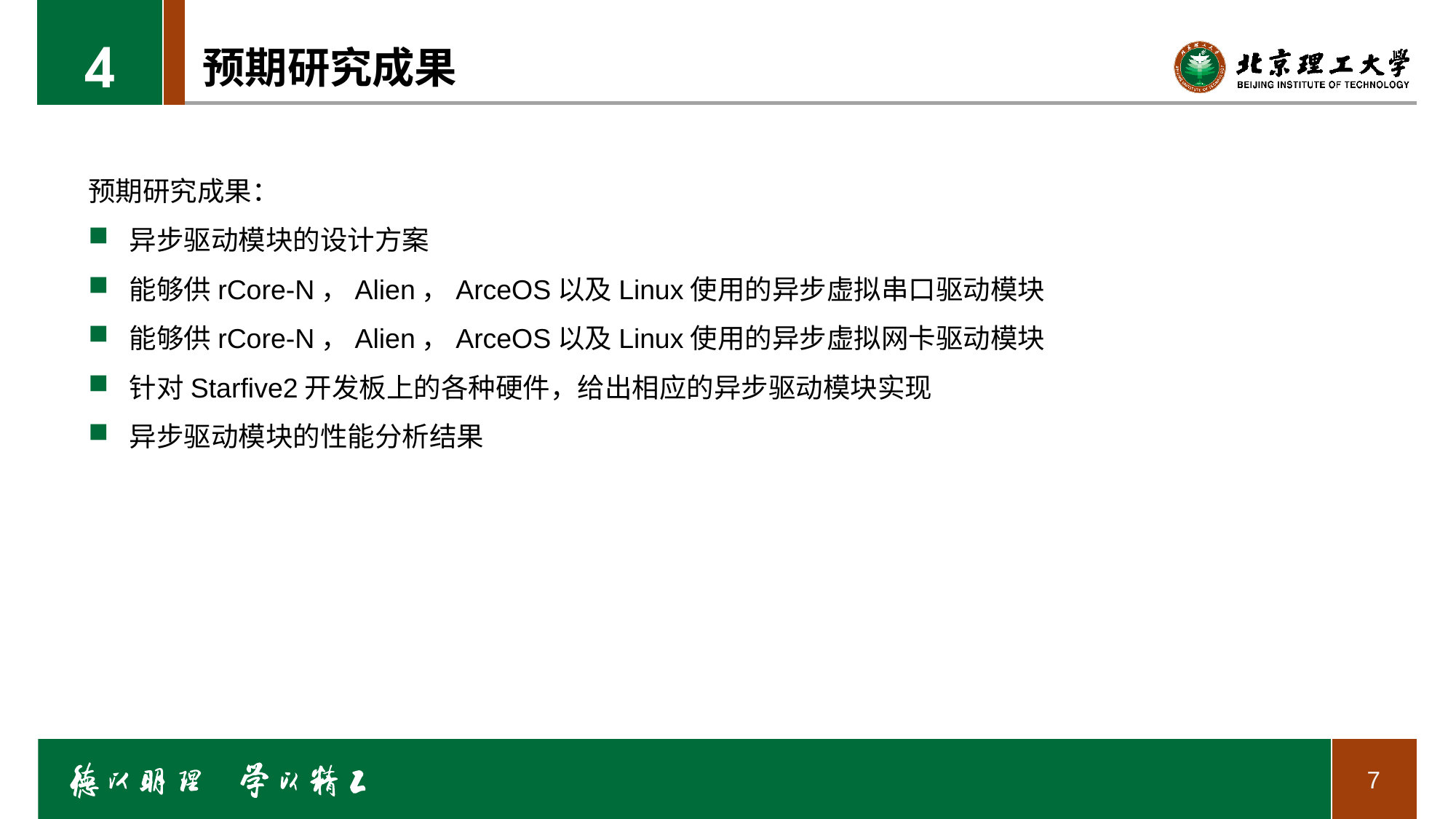

4
# 预期研究成果
预期研究成果：
异步驱动模块的设计方案
能够供rCore-N，Alien，ArceOS以及Linux使用的异步虚拟串口驱动模块
能够供rCore-N，Alien，ArceOS以及Linux使用的异步虚拟网卡驱动模块
针对Starfive2开发板上的各种硬件，给出相应的异步驱动模块实现
异步驱动模块的性能分析结果